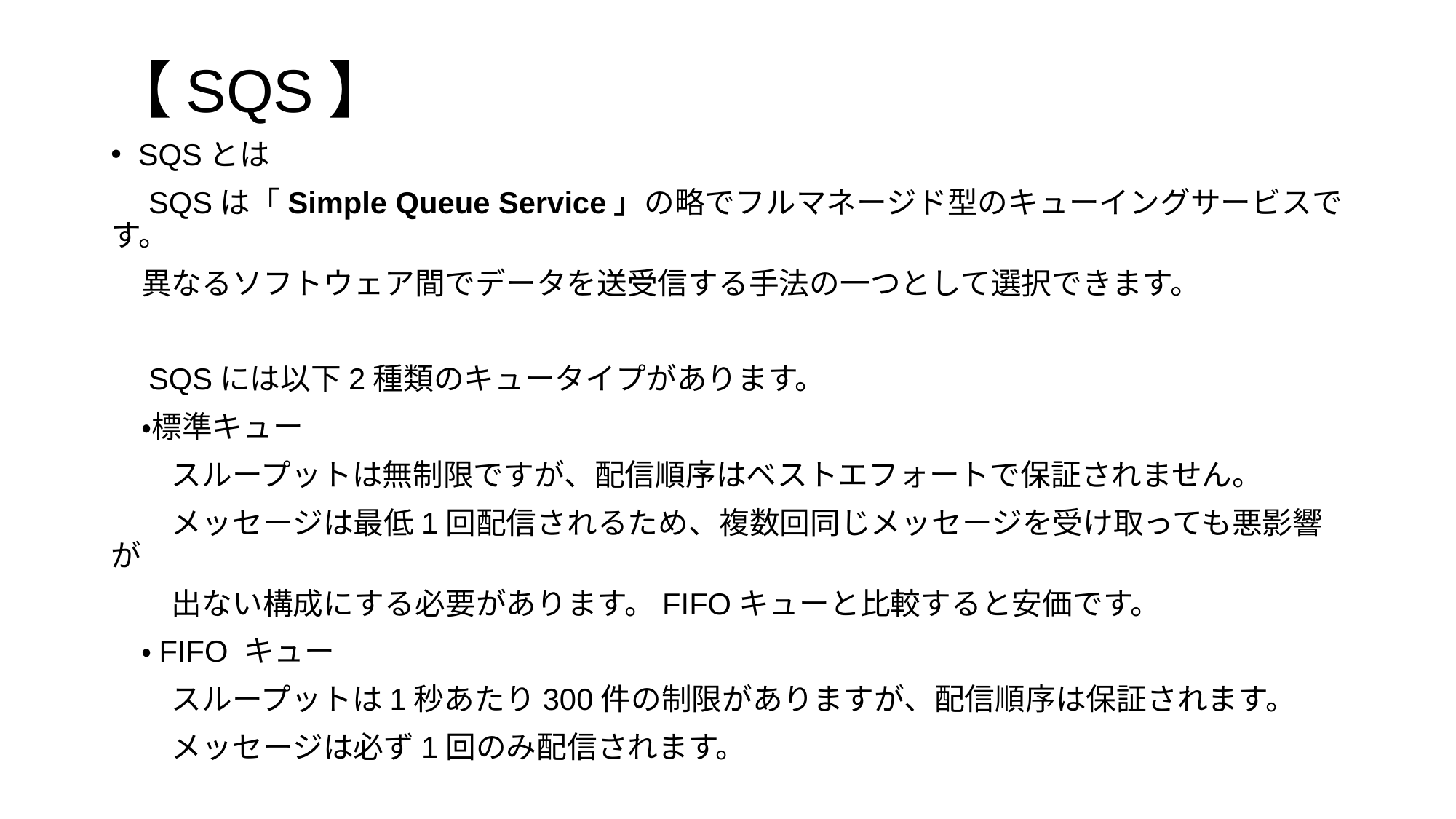

# 【SQS】
SQSとは
　SQSは「Simple Queue Service」の略でフルマネージド型のキューイングサービスです。
　異なるソフトウェア間でデータを送受信する手法の一つとして選択できます。

　SQSには以下2種類のキュータイプがあります。
　・標準キュー
　　スループットは無制限ですが、配信順序はベストエフォートで保証されません。
　　メッセージは最低1回配信されるため、複数回同じメッセージを受け取っても悪影響が
　　出ない構成にする必要があります。FIFOキューと比較すると安価です。
　・FIFO キュー
　　スループットは1秒あたり300件の制限がありますが、配信順序は保証されます。
　　メッセージは必ず1回のみ配信されます。